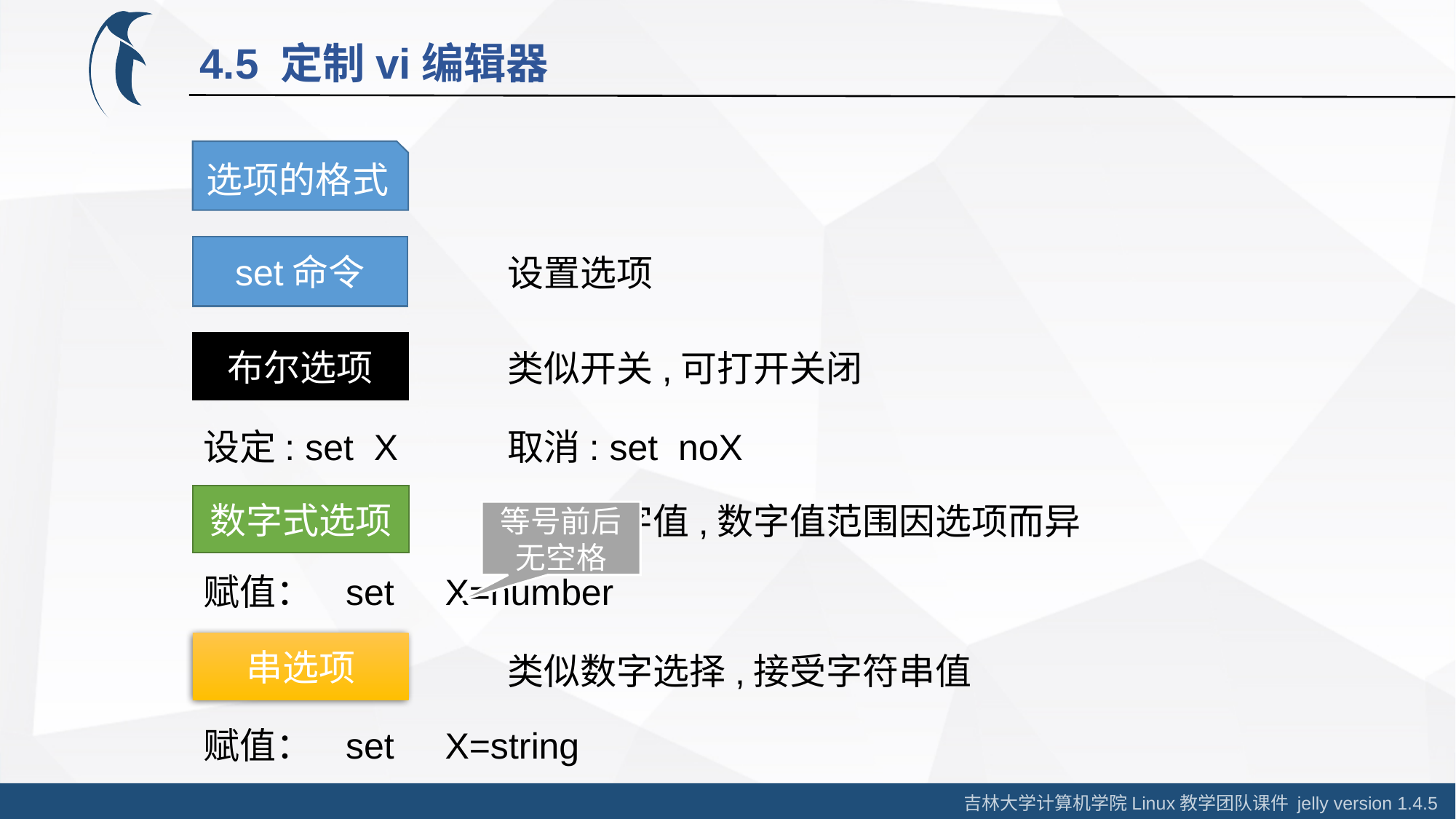

4.5 定制vi编辑器
选项的格式
set命令
设置选项
布尔选项
类似开关,可打开关闭
设定: set  X
取消: set  noX
数字式选项
接受数字值,数字值范围因选项而异
等号前后无空格
赋值：   set     X=number
串选项
类似数字选择,接受字符串值
赋值：   set     X=string